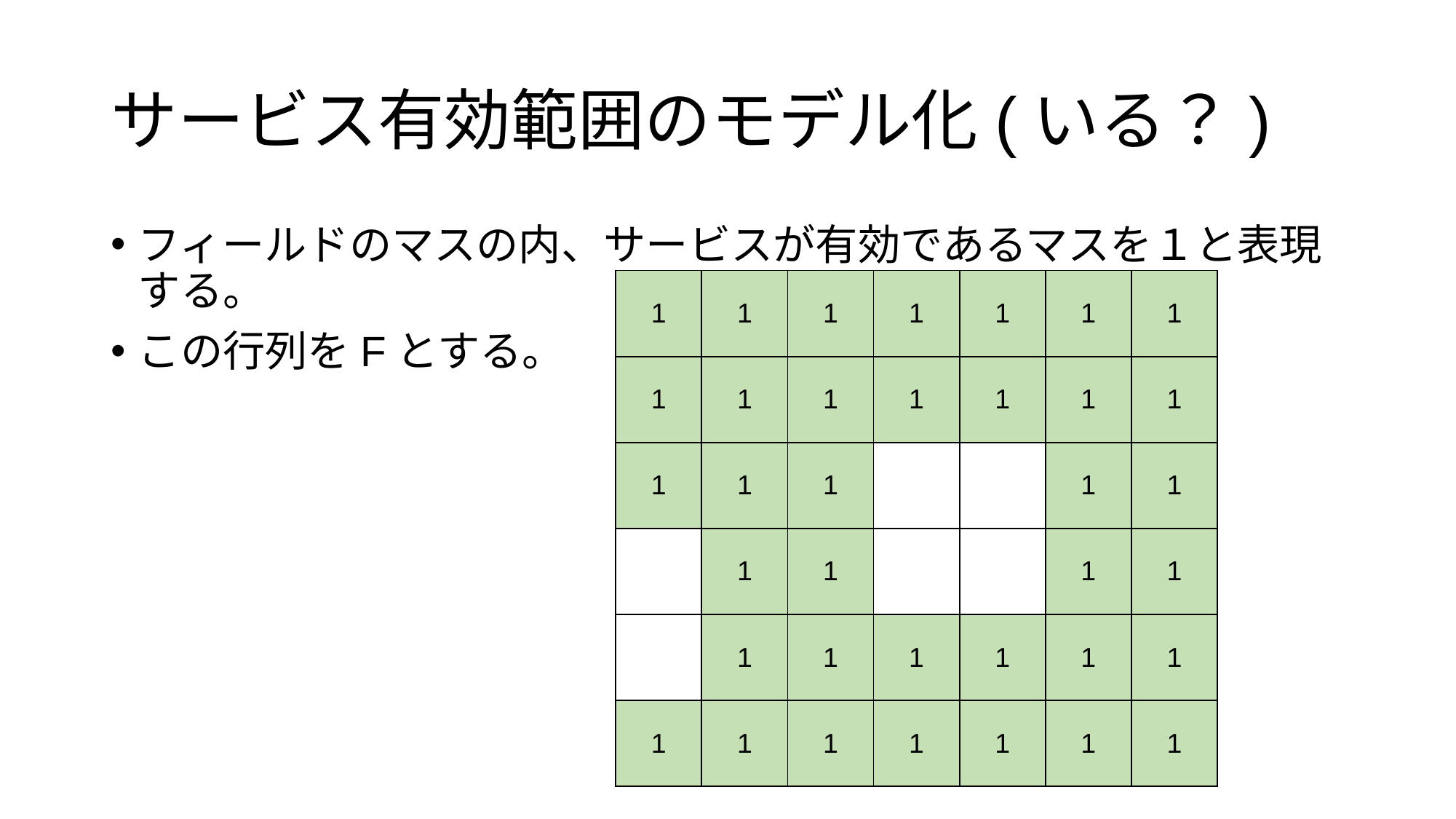

# サービス有効範囲のモデル化(いる？)
フィールドのマスの内、サービスが有効であるマスを１と表現する。
この行列をFとする。
| 1 | 1 | 1 | 1 | 1 | 1 | 1 |
| --- | --- | --- | --- | --- | --- | --- |
| 1 | 1 | 1 | 1 | 1 | 1 | 1 |
| 1 | 1 | 1 |  |  | 1 | 1 |
|  | 1 | 1 |  |  | 1 | 1 |
|  | 1 | 1 | 1 | 1 | 1 | 1 |
| 1 | 1 | 1 | 1 | 1 | 1 | 1 |